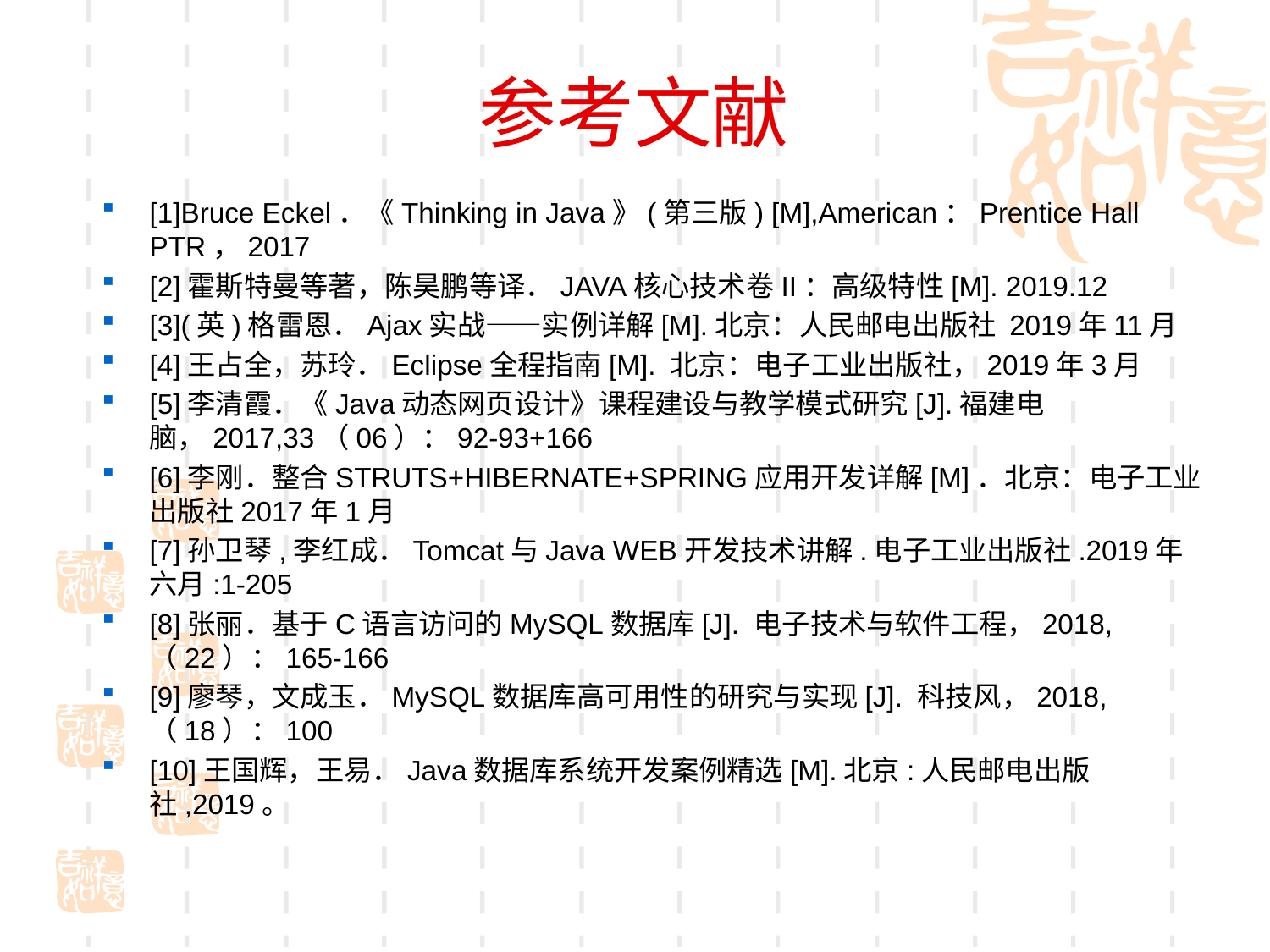

# 参考文献
[1]Bruce Eckel．《Thinking in Java》(第三版) [M],American：Prentice Hall PTR，2017
[2]霍斯特曼等著，陈昊鹏等译．JAVA核心技术卷II：高级特性[M]. 2019.12
[3](英)格雷恩．Ajax实战——实例详解[M].北京：人民邮电出版社 2019年11月
[4]王占全，苏玲．Eclipse全程指南[M]. 北京：电子工业出版社，2019年3月
[5]李清霞．《Java动态网页设计》课程建设与教学模式研究[J].福建电脑，2017,33（06）：92-93+166
[6]李刚．整合STRUTS+HIBERNATE+SPRING应用开发详解[M]．北京：电子工业出版社2017年1月
[7]孙卫琴,李红成．Tomcat与Java WEB开发技术讲解.电子工业出版社.2019年六月:1-205
[8]张丽．基于C语言访问的MySQL数据库[J]. 电子技术与软件工程，2018,（22）：165-166
[9]廖琴，文成玉．MySQL数据库高可用性的研究与实现[J]. 科技风，2018,（18）：100
[10]王国辉，王易．Java数据库系统开发案例精选[M].北京:人民邮电出版社,2019。